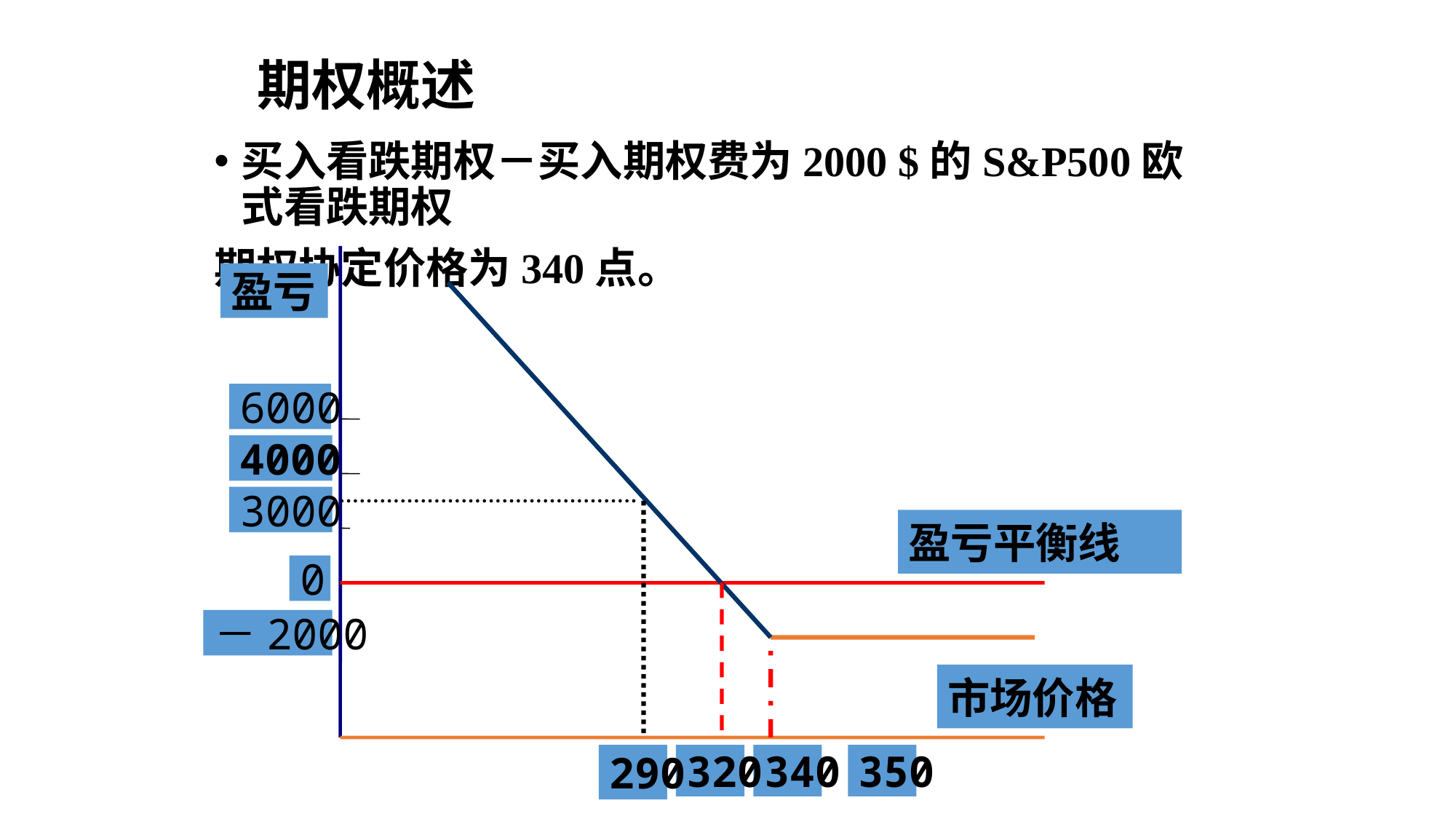

# 期权概述
买入看跌期权－买入期权费为2000 $的S&P500欧式看跌期权
期权协定价格为340点。

盈亏

6000

4000

3000

盈亏平衡线

0

－2000

市场价格

290
320
340
350